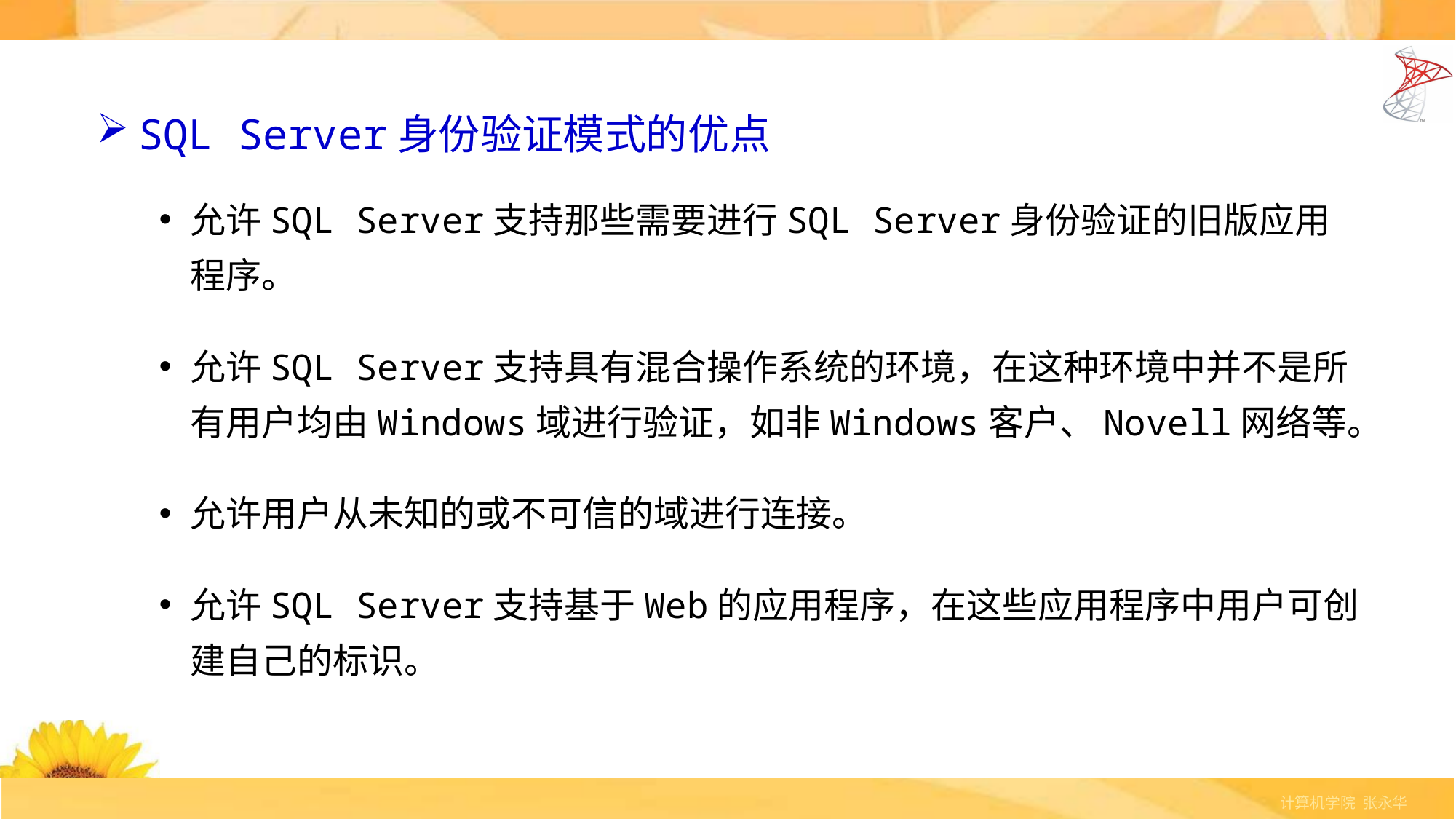

SQL Server身份验证模式的优点
允许SQL Server支持那些需要进行SQL Server身份验证的旧版应用程序。
允许SQL Server支持具有混合操作系统的环境，在这种环境中并不是所有用户均由Windows域进行验证，如非Windows客户、Novell网络等。
允许用户从未知的或不可信的域进行连接。
允许SQL Server支持基于Web的应用程序，在这些应用程序中用户可创建自己的标识。